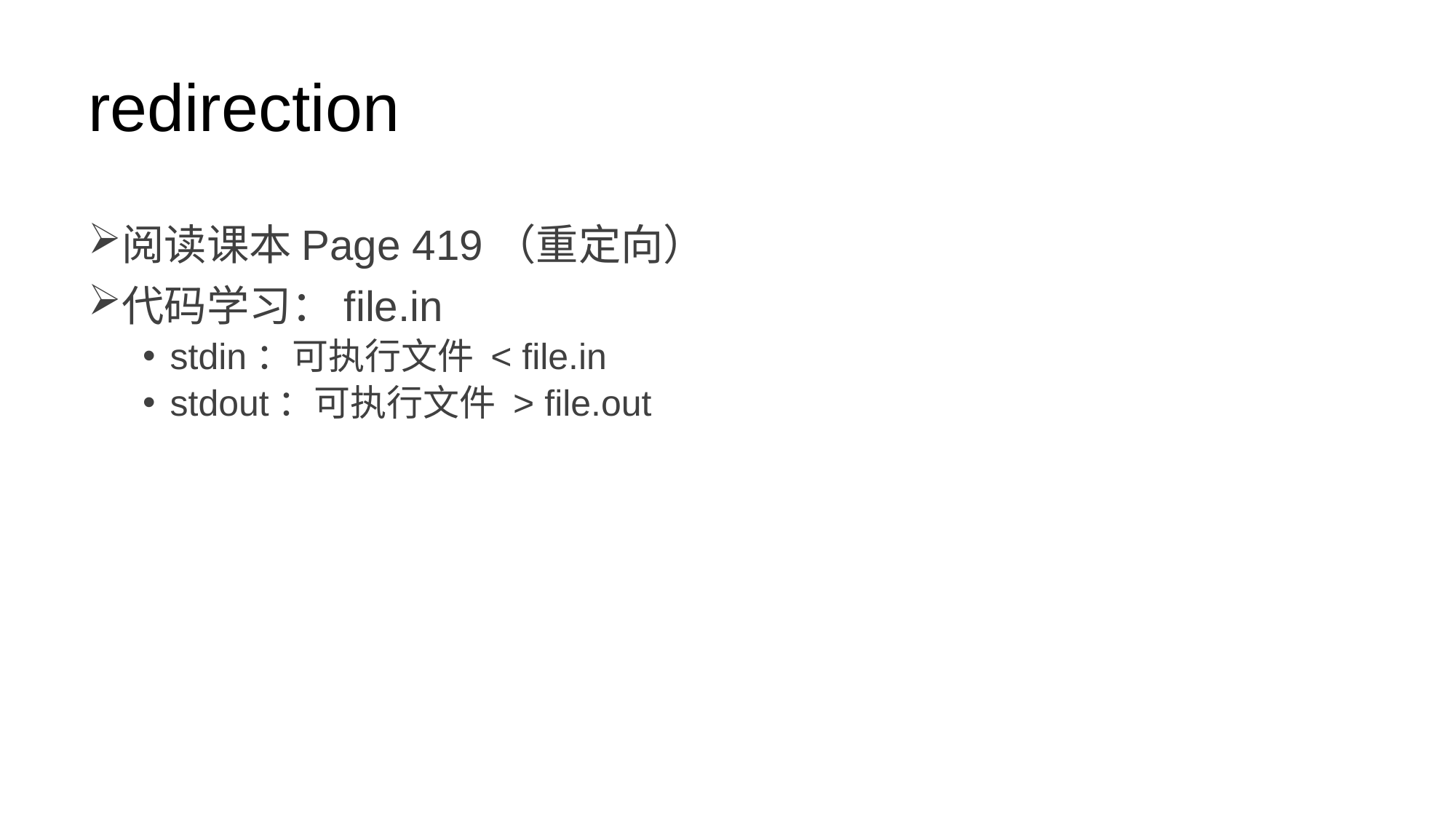

# redirection
阅读课本Page 419（重定向）
代码学习：file.in
stdin：可执行文件 < file.in
stdout：可执行文件 > file.out